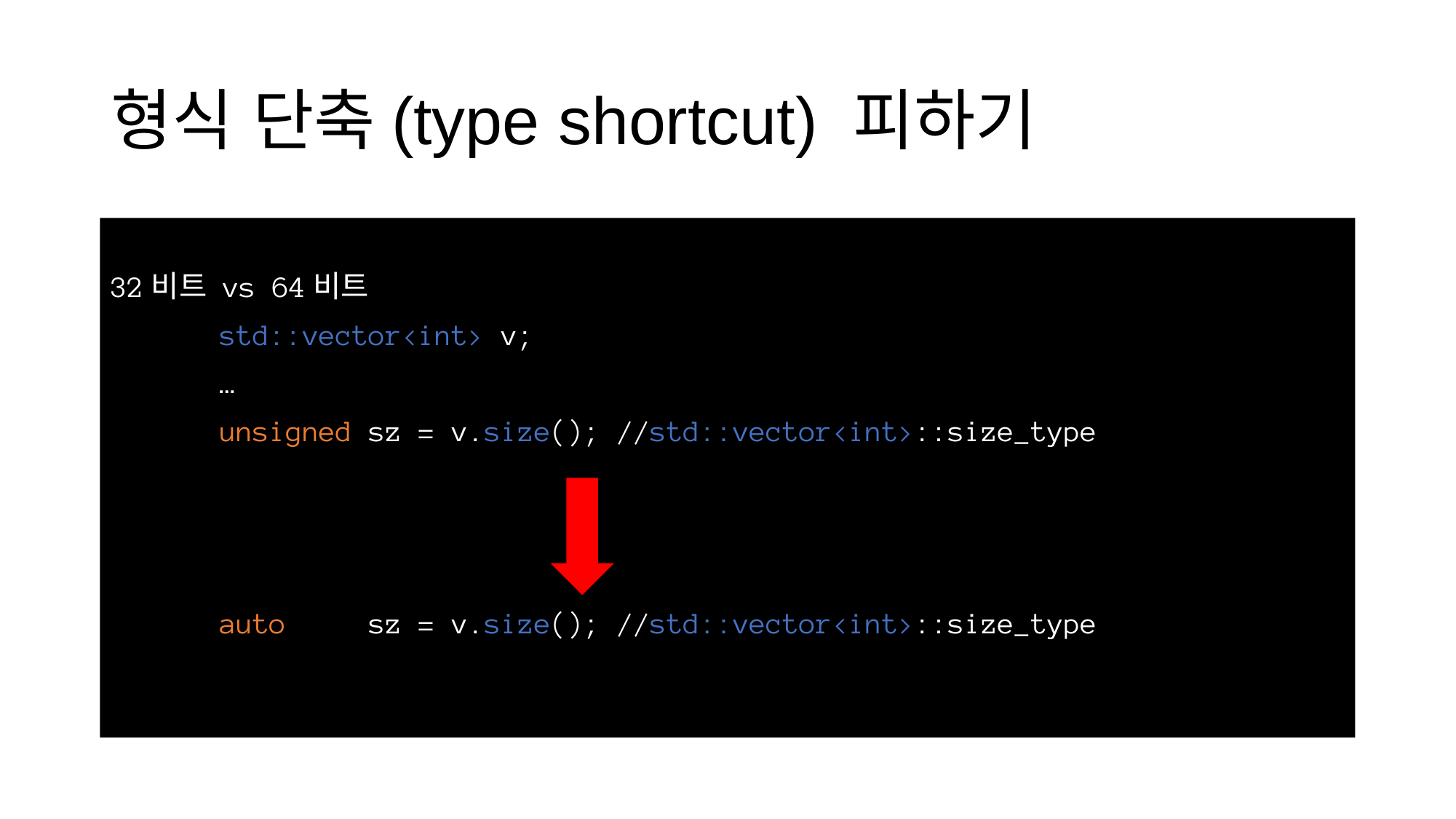

# 형식 단축(type shortcut) 피하기

32비트 vs 64비트
	std::vector<int> v;
	…
	unsigned sz = v.size(); //std::vector<int>::size_type

	auto     sz = v.size(); //std::vector<int>::size_type